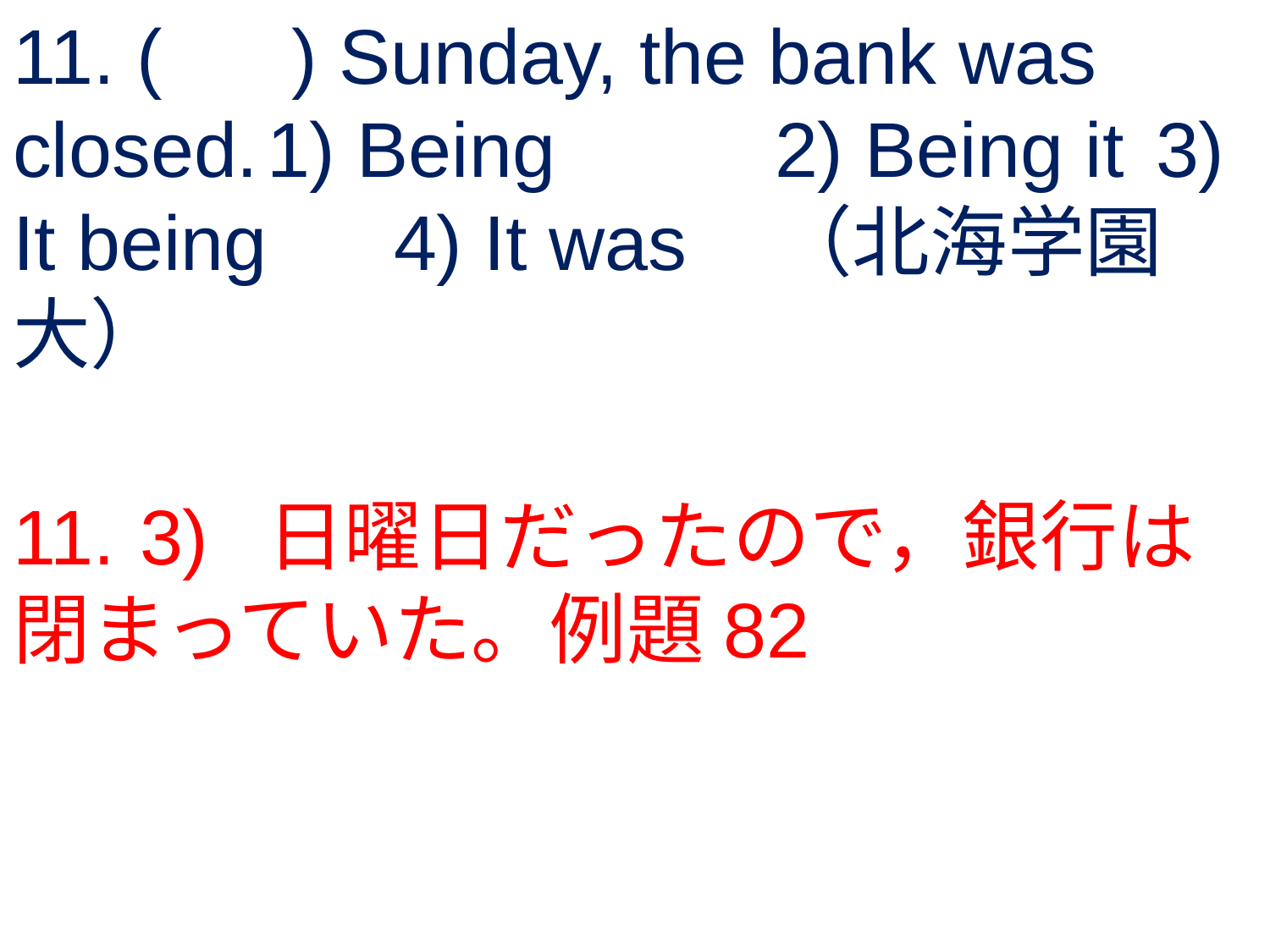

# 11. (      ) Sunday, the bank was closed.	1) Being		2) Being it	3) It being	4) It was	（北海学園大）
11.	3) 	日曜日だったので，銀行は閉まっていた。例題82